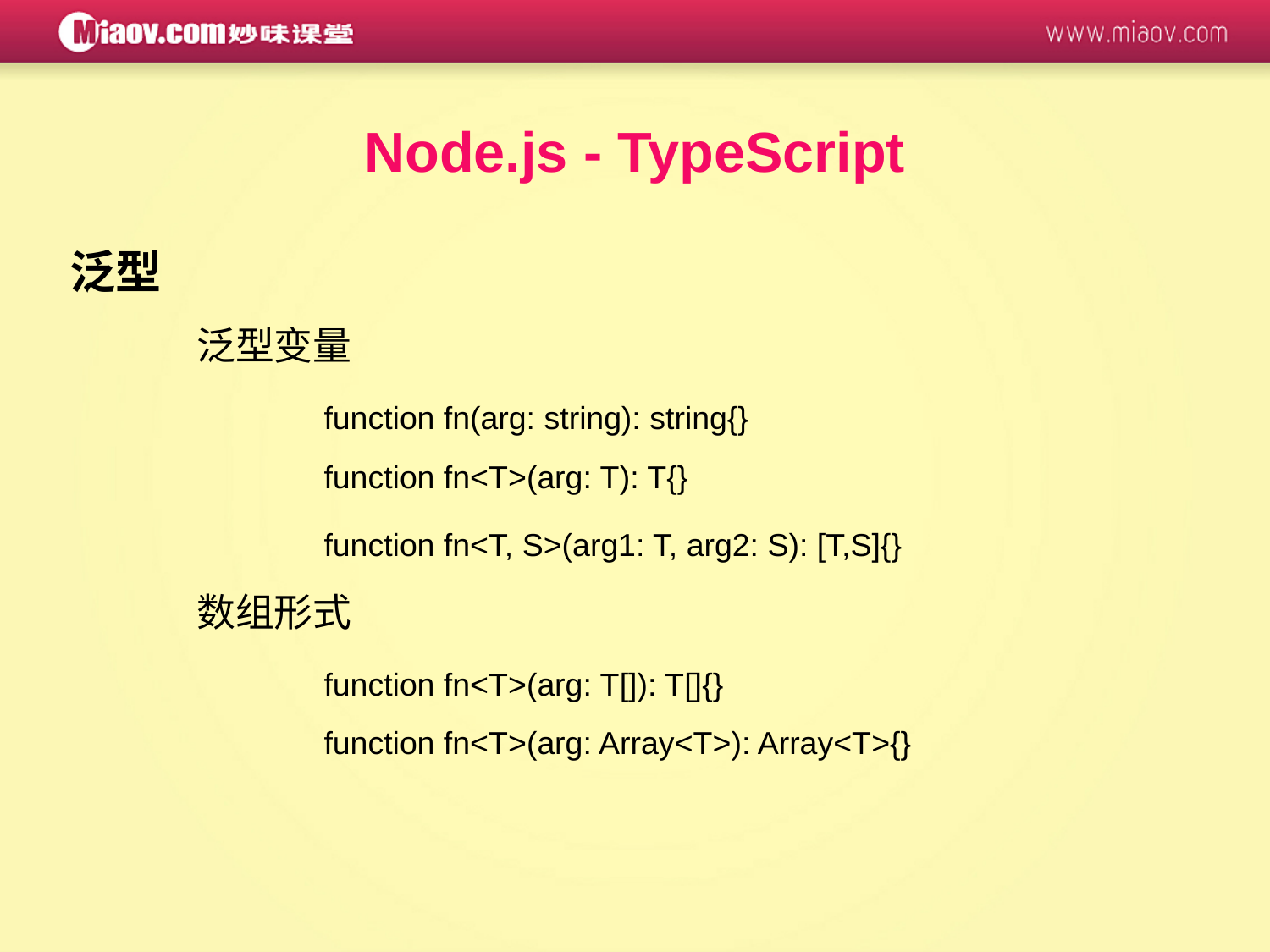

Node.js - TypeScript
泛型
	泛型变量
		function fn(arg: string): string{}
		function fn<T>(arg: T): T{}
		function fn<T, S>(arg1: T, arg2: S): [T,S]{}
	数组形式
		function fn<T>(arg: T[]): T[]{}
		function fn<T>(arg: Array<T>): Array<T>{}